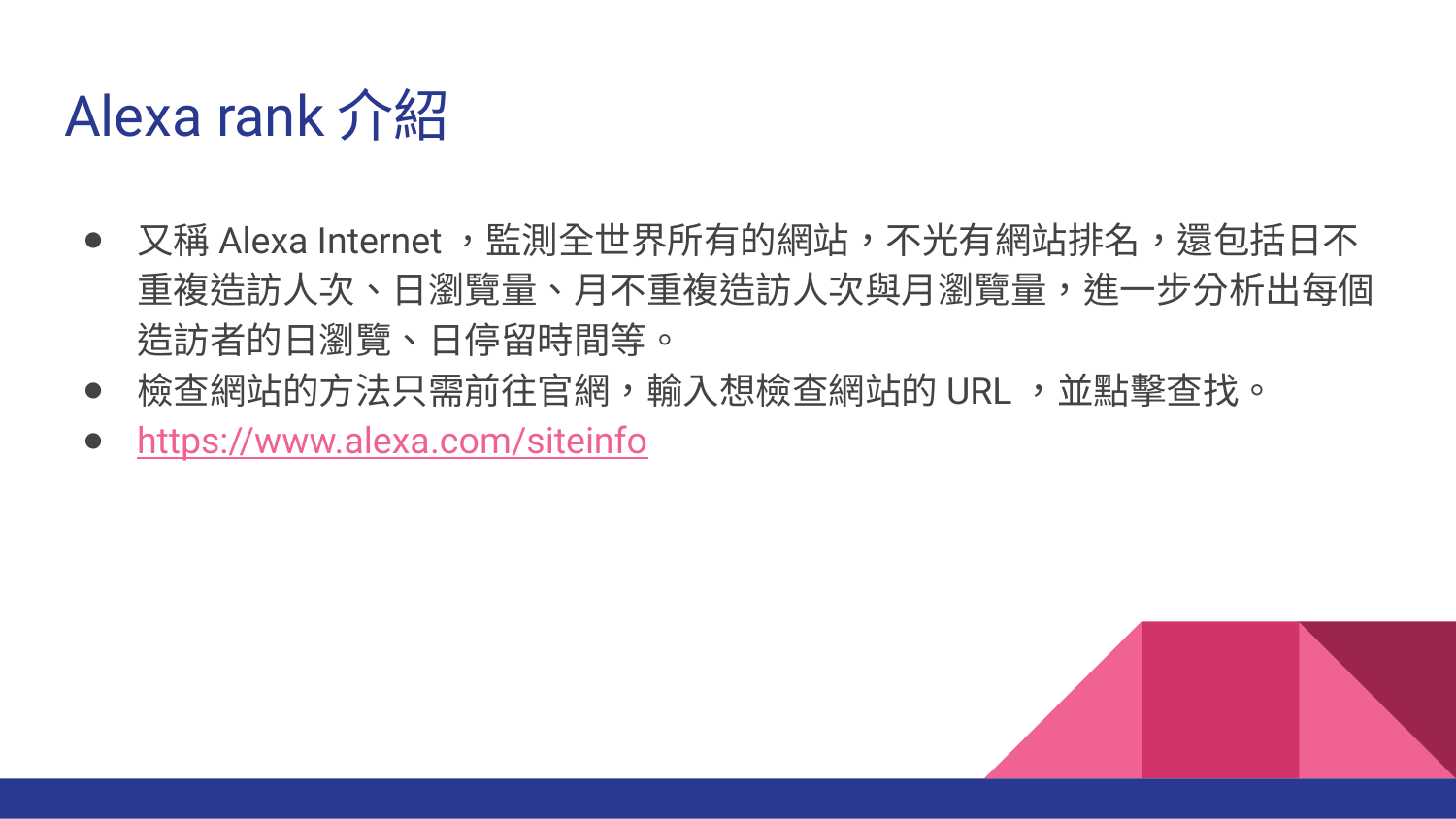

# Alexa rank介紹
又稱Alexa Internet，監測全世界所有的網站，不光有網站排名，還包括日不重複造訪人次、日瀏覽量、月不重複造訪人次與月瀏覽量，進一步分析出每個造訪者的日瀏覽、日停留時間等。
檢查網站的方法只需前往官網，輸入想檢查網站的URL，並點擊查找。
https://www.alexa.com/siteinfo